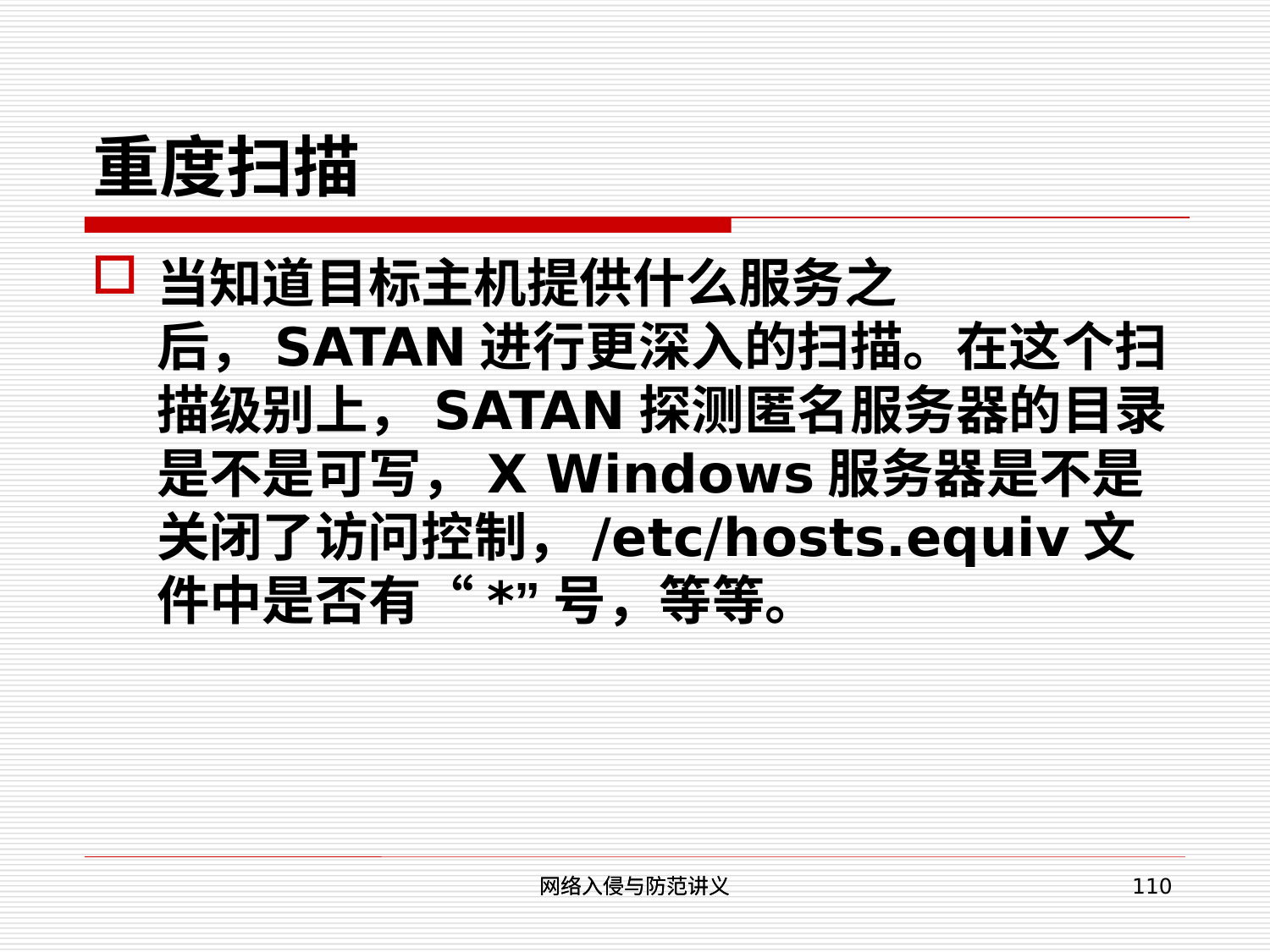

# 重度扫描
当知道目标主机提供什么服务之后，SATAN进行更深入的扫描。在这个扫描级别上，SATAN探测匿名服务器的目录是不是可写，X Windows服务器是不是关闭了访问控制，/etc/hosts.equiv文件中是否有“*”号，等等。

网络入侵与防范讲义
网络入侵与防范讲义
110
110